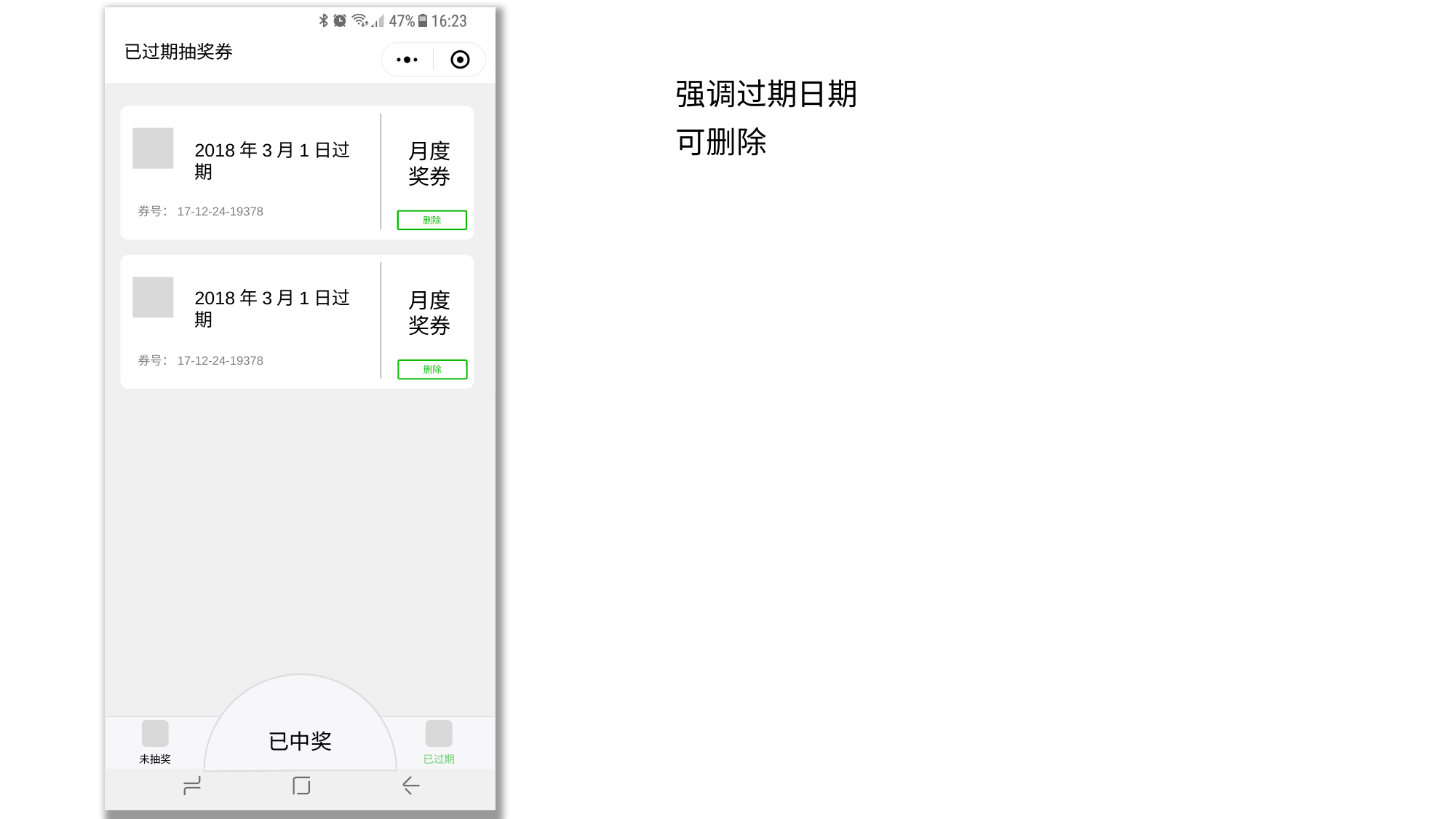

# 已过期抽奖券
强调过期日期
可删除

月度奖券
券号：17-12-24-19378
2018年3月1日过期
删除

月度奖券
券号：17-12-24-19378
2018年3月1日过期
删除

已中奖

未抽奖

已过期